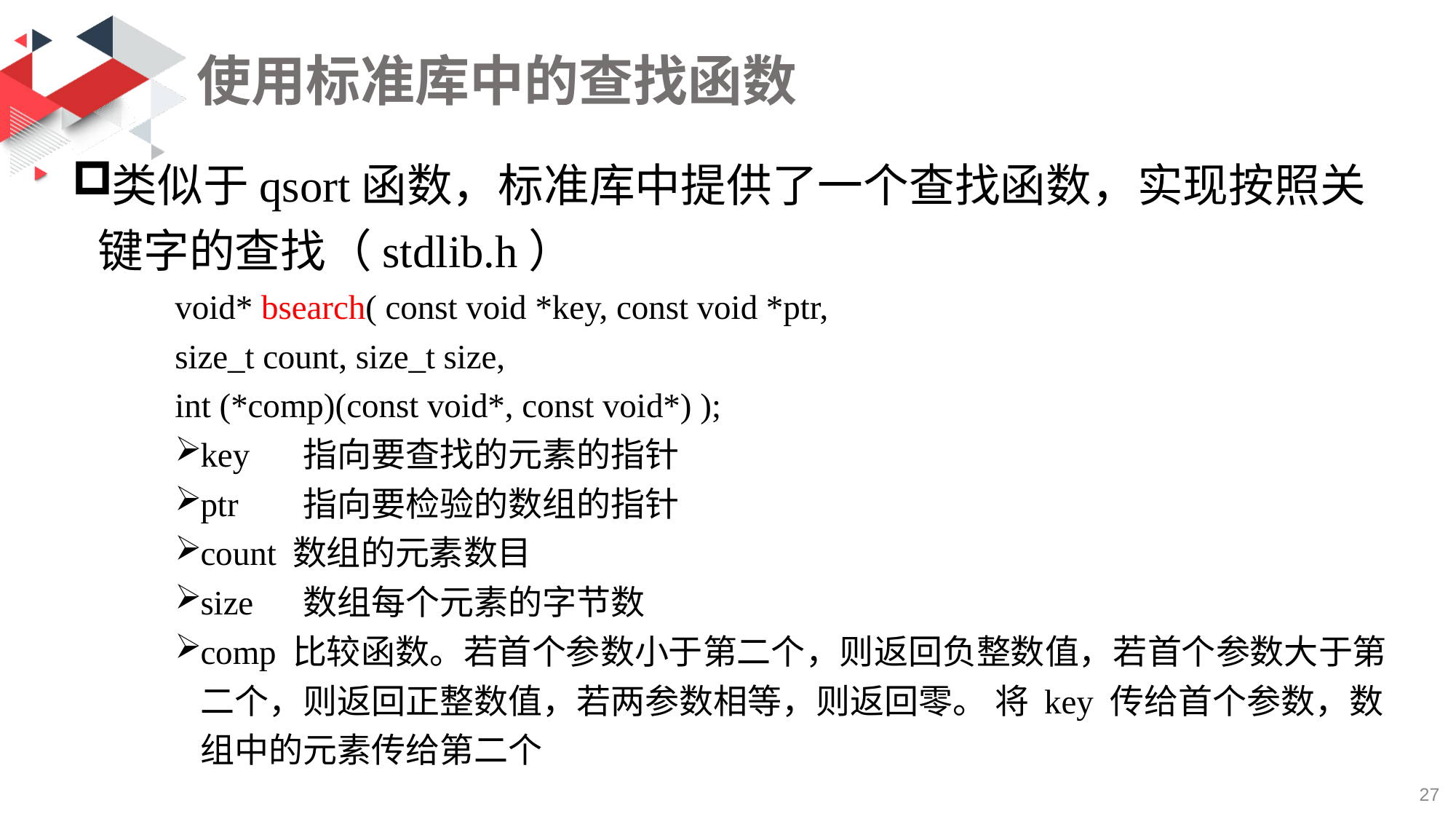

# 使用标准库中的查找函数
类似于qsort函数，标准库中提供了一个查找函数，实现按照关键字的查找（stdlib.h）
	void* bsearch( const void *key, const void *ptr,
			size_t count, size_t size,
			int (*comp)(const void*, const void*) );
key	指向要查找的元素的指针
ptr	指向要检验的数组的指针
count 数组的元素数目
size	数组每个元素的字节数
comp 比较函数。若首个参数小于第二个，则返回负整数值，若首个参数大于第二个，则返回正整数值，若两参数相等，则返回零。 将 key 传给首个参数，数组中的元素传给第二个
27